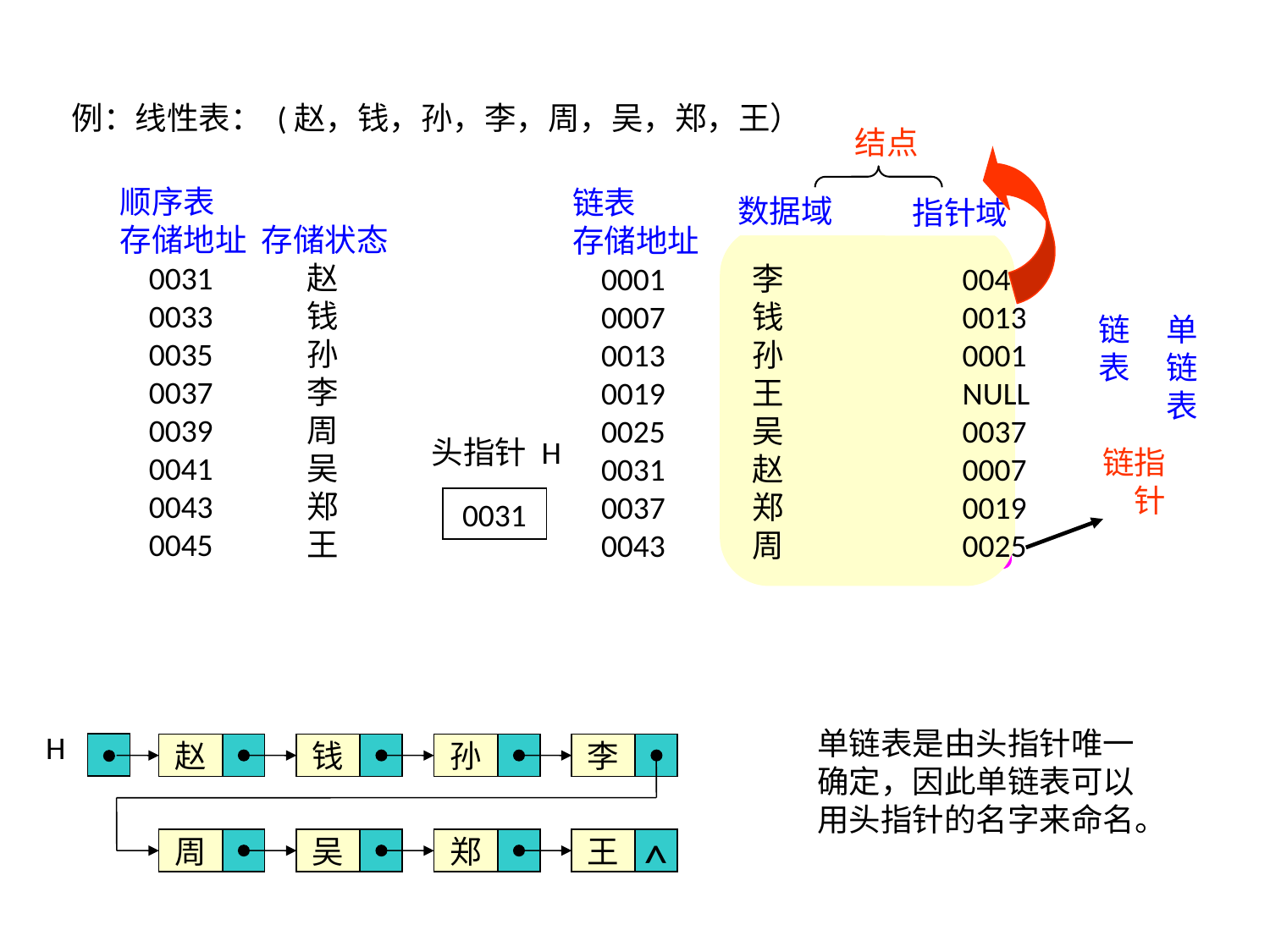

例：线性表： (赵，钱，孙，李，周，吴，郑，王）

结点

顺序表
存储地址  存储状态
    0031            赵
    0033            钱
    0035            孙
    0037            李
    0039            周
    0041            吴
    0043            郑
    0045            王
链表
存储地址
    0001           李
    0007           钱
    0013           孙
    0019           王
    0025           吴
    0031           赵
    0037           郑
    0043           周

   0043
   0013
   0001
   NULL
   0037
   0007
   0019
   0025
数据域
 指针域

链
表

单
链
表

头指针 H
链

指
针

 0031

单链表是由头指针唯一
确定，因此单链表可以
用头指针的名字来命名。
H

赵

钱

孙

李

周

吴

郑

王
^